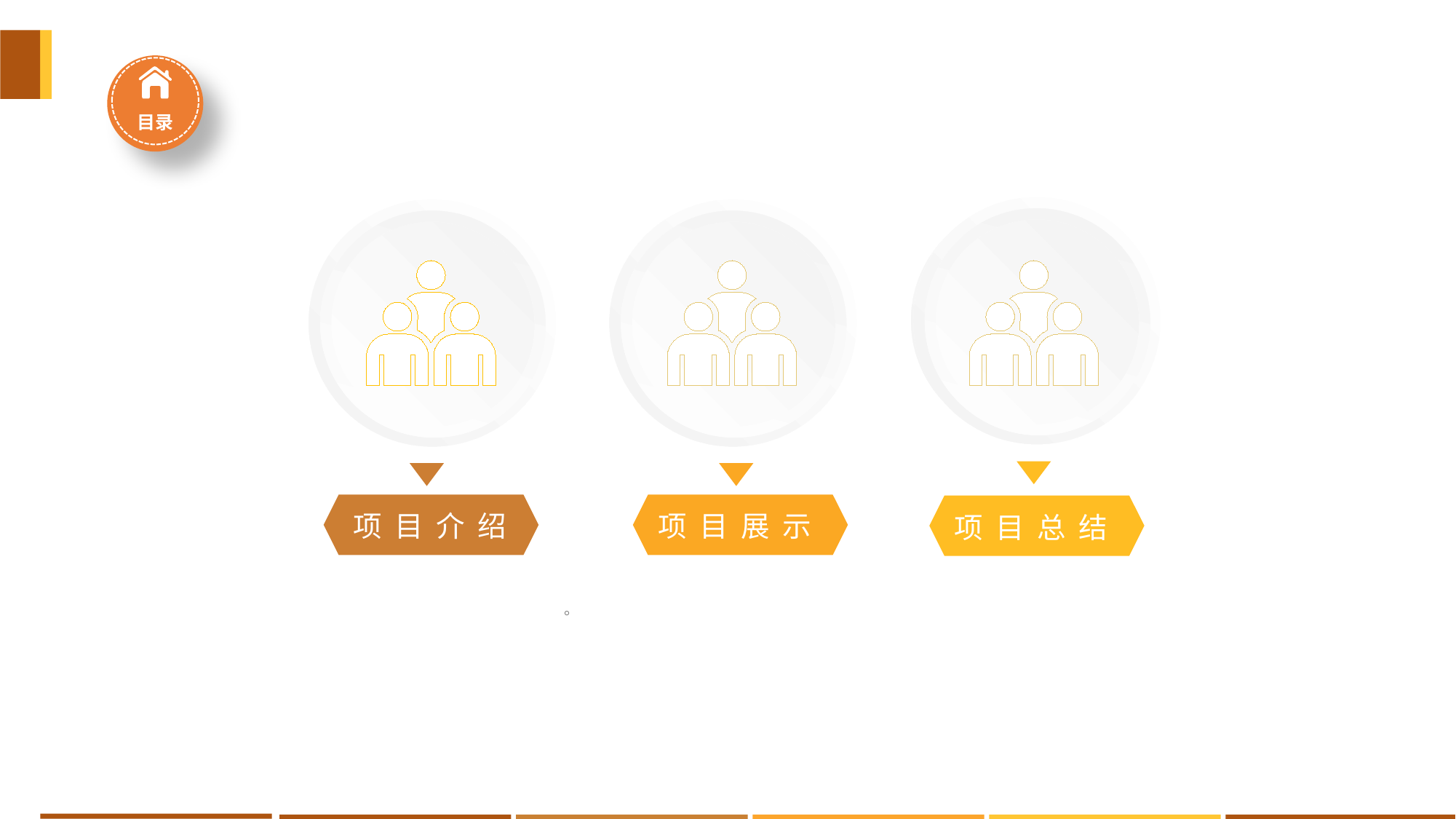

目录

 项  目  介  绍
项  目  展  示
项  目  总  结
。